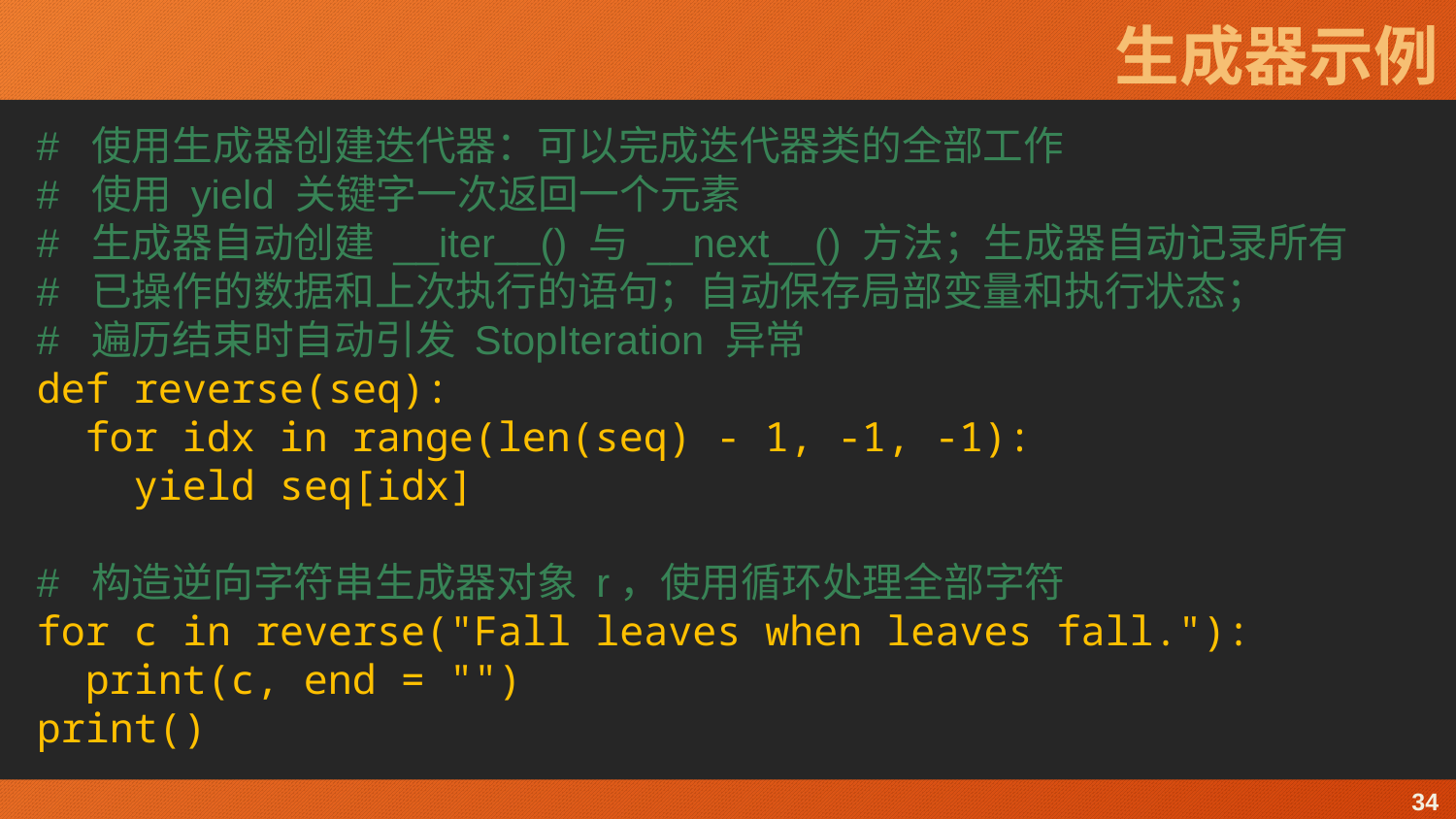

# 生成器示例
#  使用生成器创建迭代器：可以完成迭代器类的全部工作
#  使用 yield 关键字一次返回一个元素
#  生成器自动创建 __iter__() 与 __next__() 方法；生成器自动记录所有
#  已操作的数据和上次执行的语句；自动保存局部变量和执行状态；
#  遍历结束时自动引发 StopIteration 异常
def reverse(seq):
  for idx in range(len(seq) - 1, -1, -1):
    yield seq[idx]

#  构造逆向字符串生成器对象 r，使用循环处理全部字符
for c in reverse("Fall leaves when leaves fall."):
  print(c, end = "")
print()
34